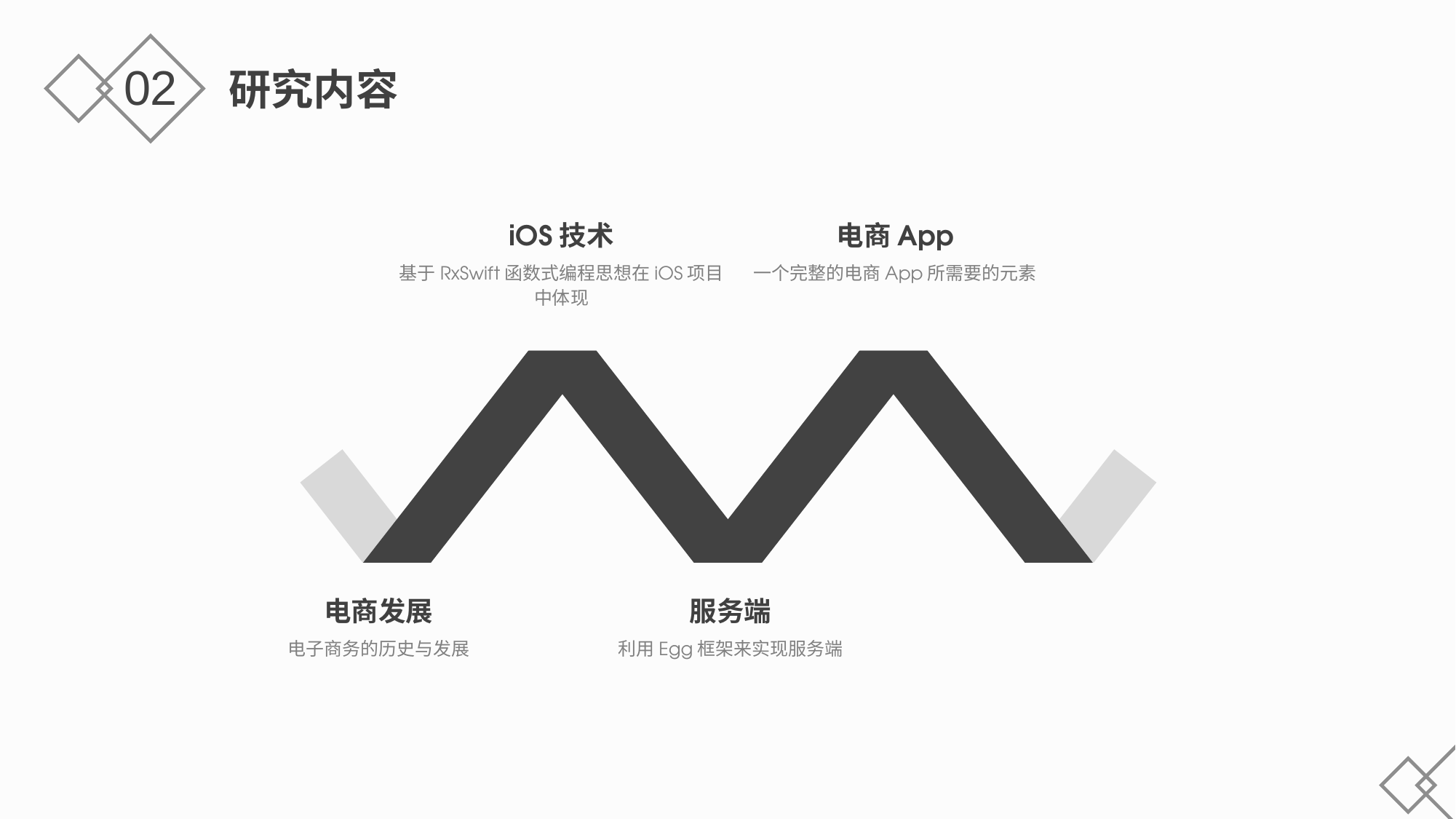

02
研究内容

iOS技术
基于RxSwift函数式编程思想在iOS项目中体现
电商App
一个完整的电商App所需要的元素

电商发展
电子商务的历史与发展
服务端
利用Egg框架来实现服务端